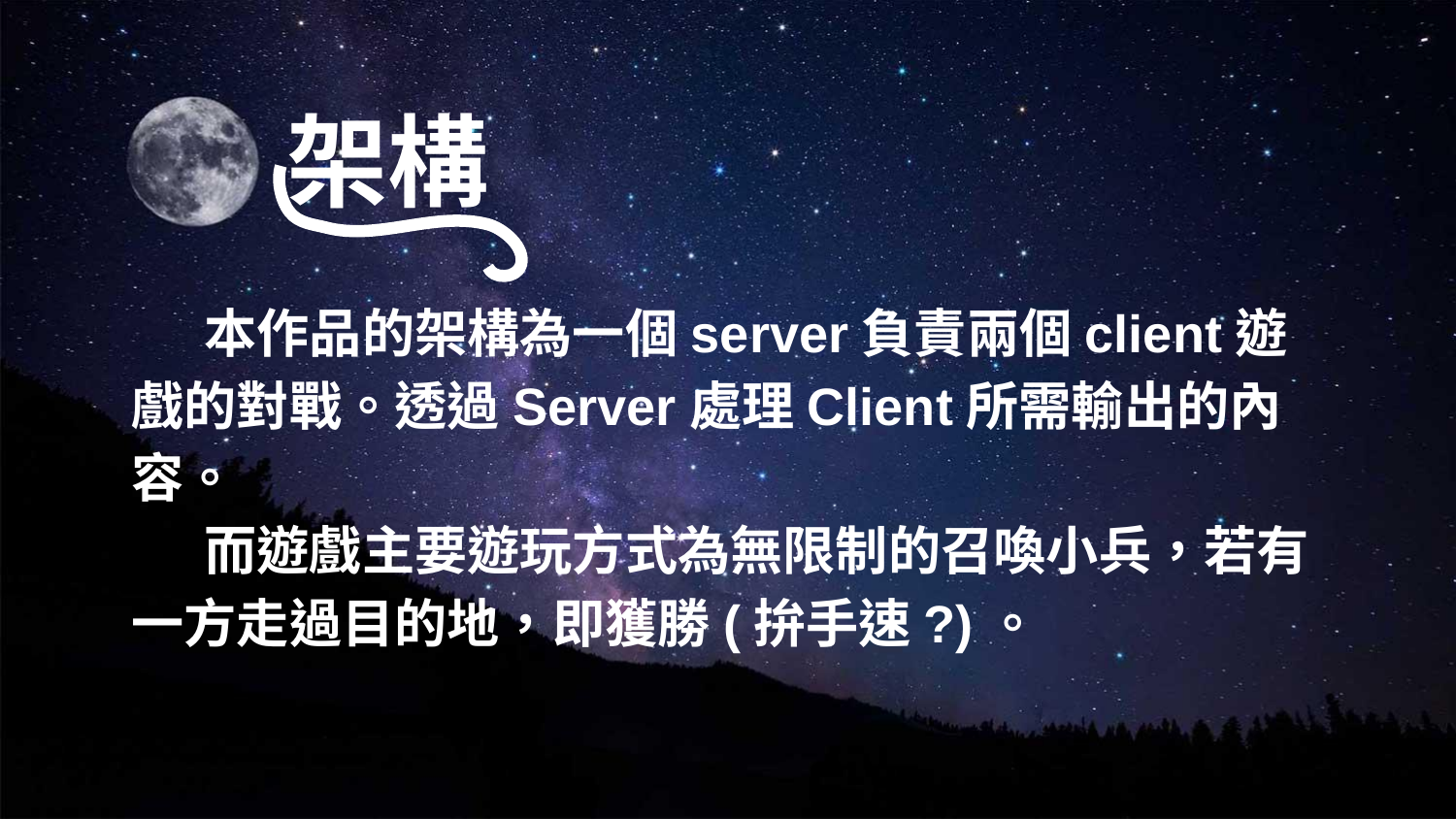

架構

本作品的架構為一個server負責兩個client遊戲的對戰。透過Server處理Client所需輸出的內容。
而遊戲主要遊玩方式為無限制的召喚小兵，若有一方走過目的地，即獲勝(拚手速?)。